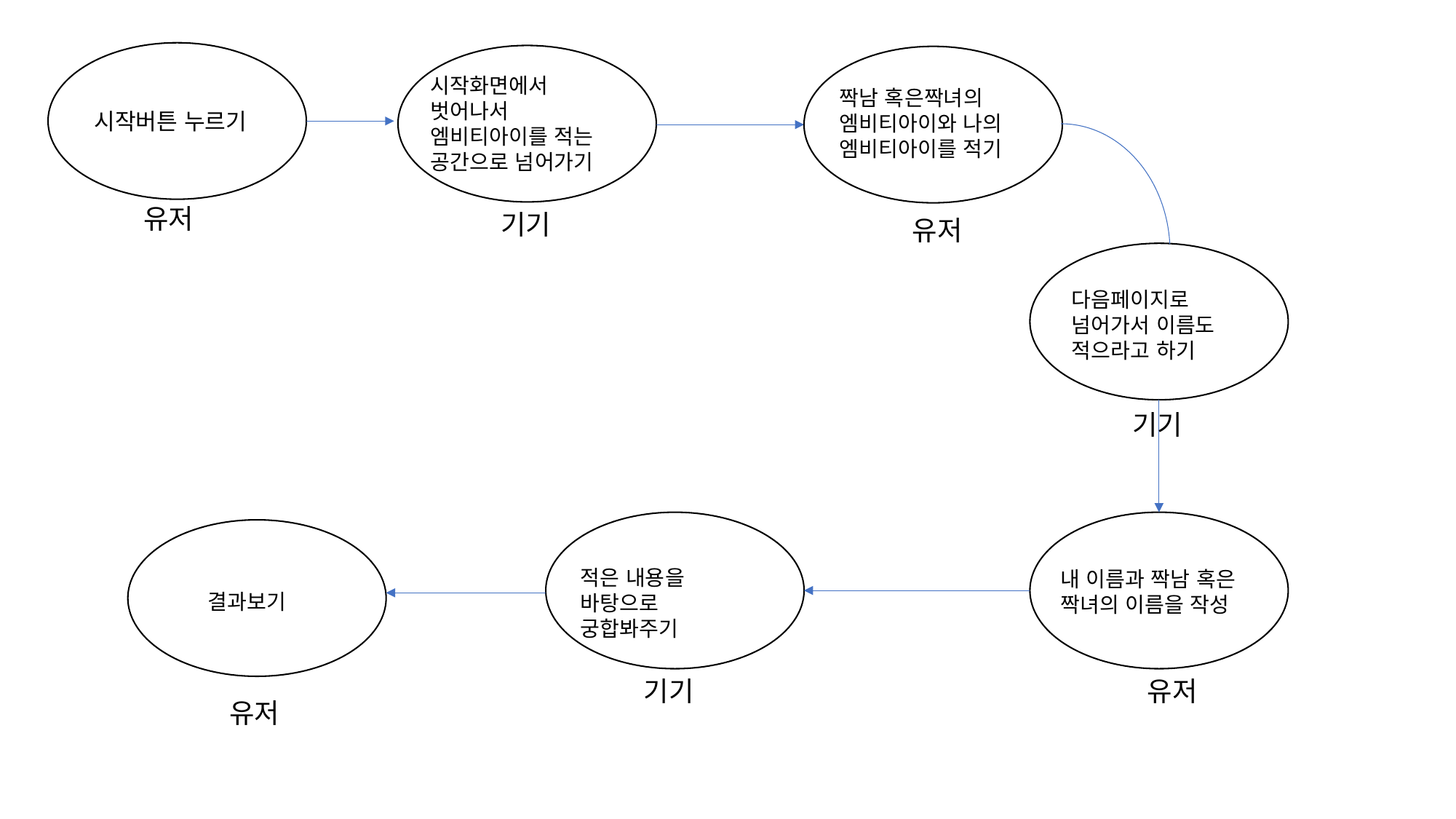

자ㅏ
시작화면에서 벗어나서 엠비티아이를 적는 공간으로 넘어가기
짝남 혹은짝녀의 엠비티아이와 나의 엠비티아이를 적기
시작버튼 누르기

유저
기기
유저

다음페이지로 넘어가서 이름도 적으라고 하기
기기

ㅍ
적은 내용을 바탕으로 궁합봐주기
내 이름과 짝남 혹은 짝녀의 이름을 작성
결과보기
기기
유저
유저